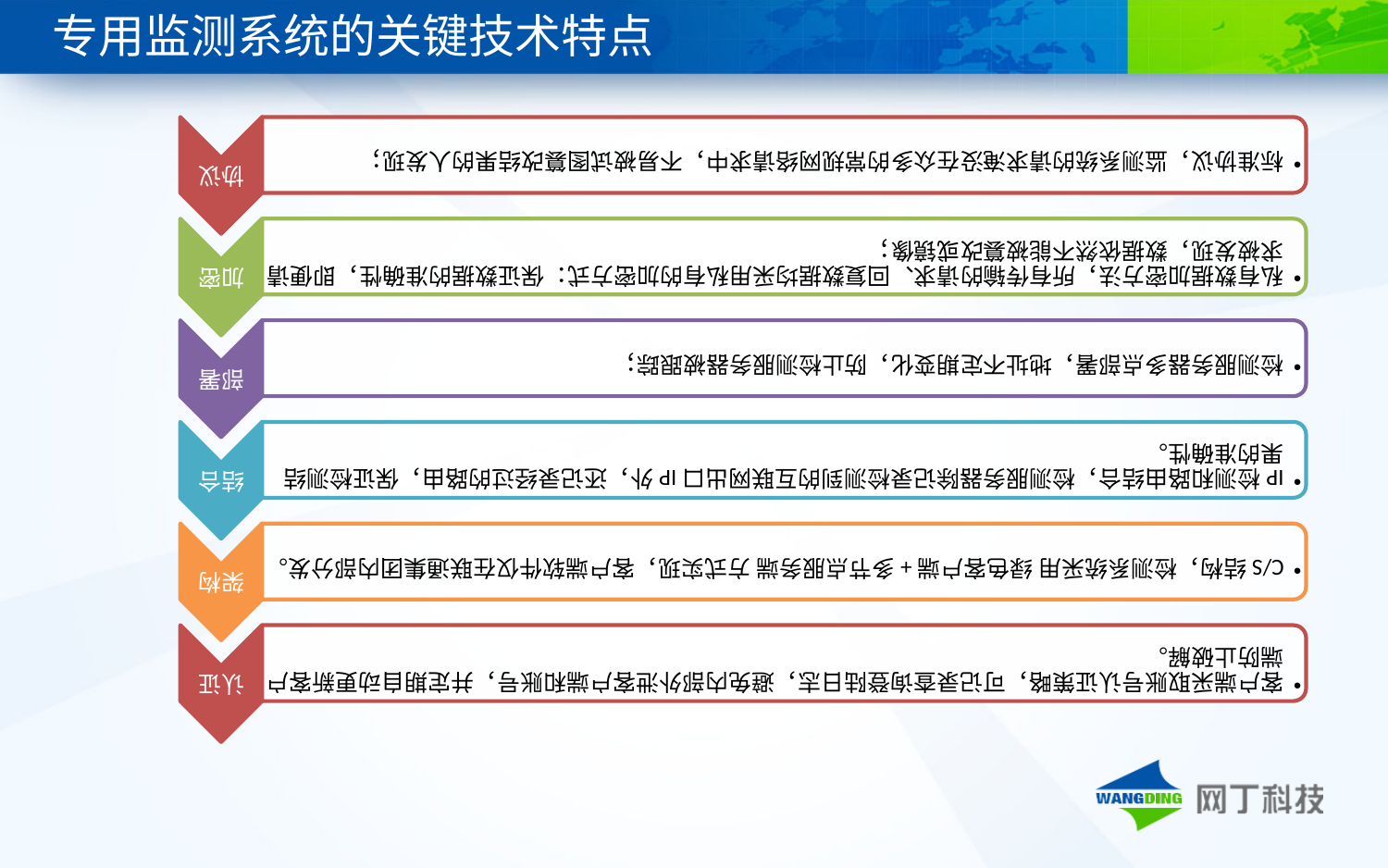

专用监测系统的关键技术特点
协议
标准协议，监测系统的请求淹没在众多的常规网络请求中，不易被试图篡改结果的人发现；
加密
私有数据加密方法，所有传输的请求、回复数据均采用私有的加密方式：保证数据的准确性，即便请求被发现，数据依然不能被篡改或镜像；
部署
检测服务器多点部署，地址不定期变化，防止检测服务器被跟踪；
结合
IP检测和路由结合，检测服务器除记录检测到的互联网出口IP外，还记录经过的路由，保证检测结果的准确性。
架构
C/S结构，检测系统采用 绿色客户端+多节点服务端 方式实现，客户端软件仅在联通集团内部分发。
认证
客户端采取账号认证策略，可记录查询登陆日志，避免内部外泄客户端和账号，并定期自动更新客户端防止破解。
监测流程